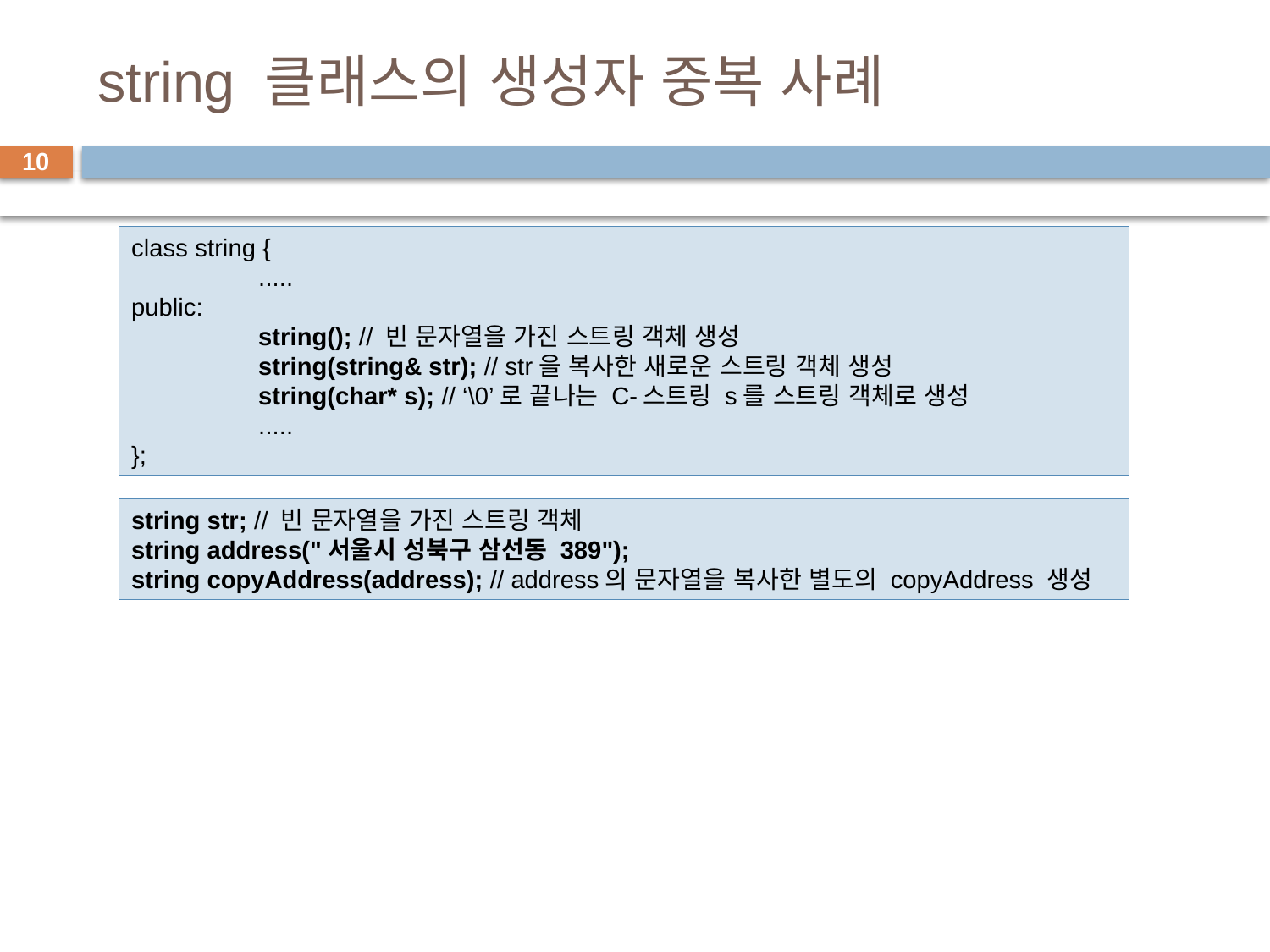

# string 클래스의 생성자 중복 사례
10
class string {
	.....
public:
	string(); // 빈 문자열을 가진 스트링 객체 생성
	string(string& str); // str을 복사한 새로운 스트링 객체 생성
	string(char* s); // ‘\0’로 끝나는 C-스트링 s를 스트링 객체로 생성
	.....
};
string str; // 빈 문자열을 가진 스트링 객체
string address("서울시 성북구 삼선동 389");
string copyAddress(address); // address의 문자열을 복사한 별도의 copyAddress 생성